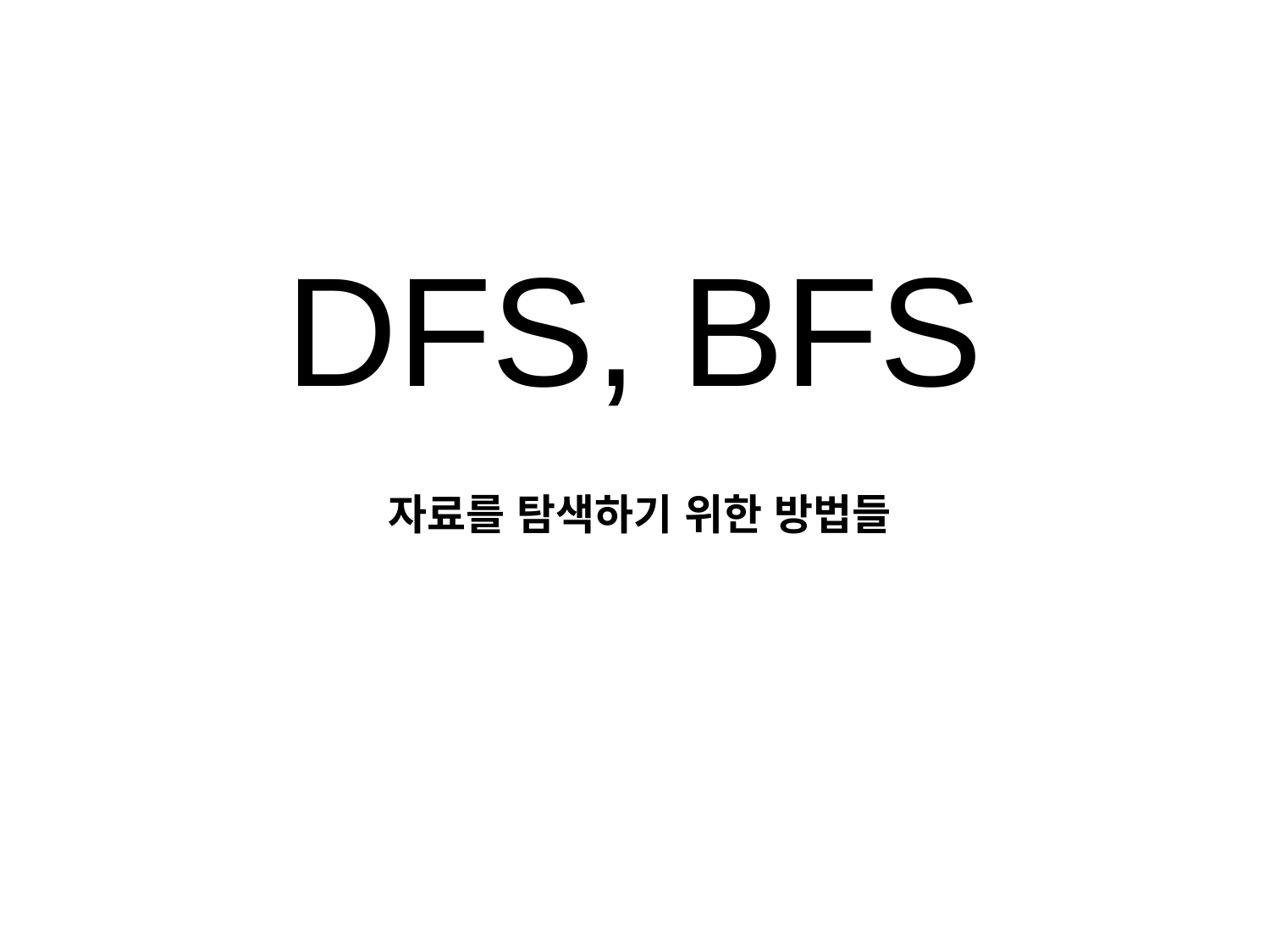

# DFS, BFS
자료를 탐색하기 위한 방법들